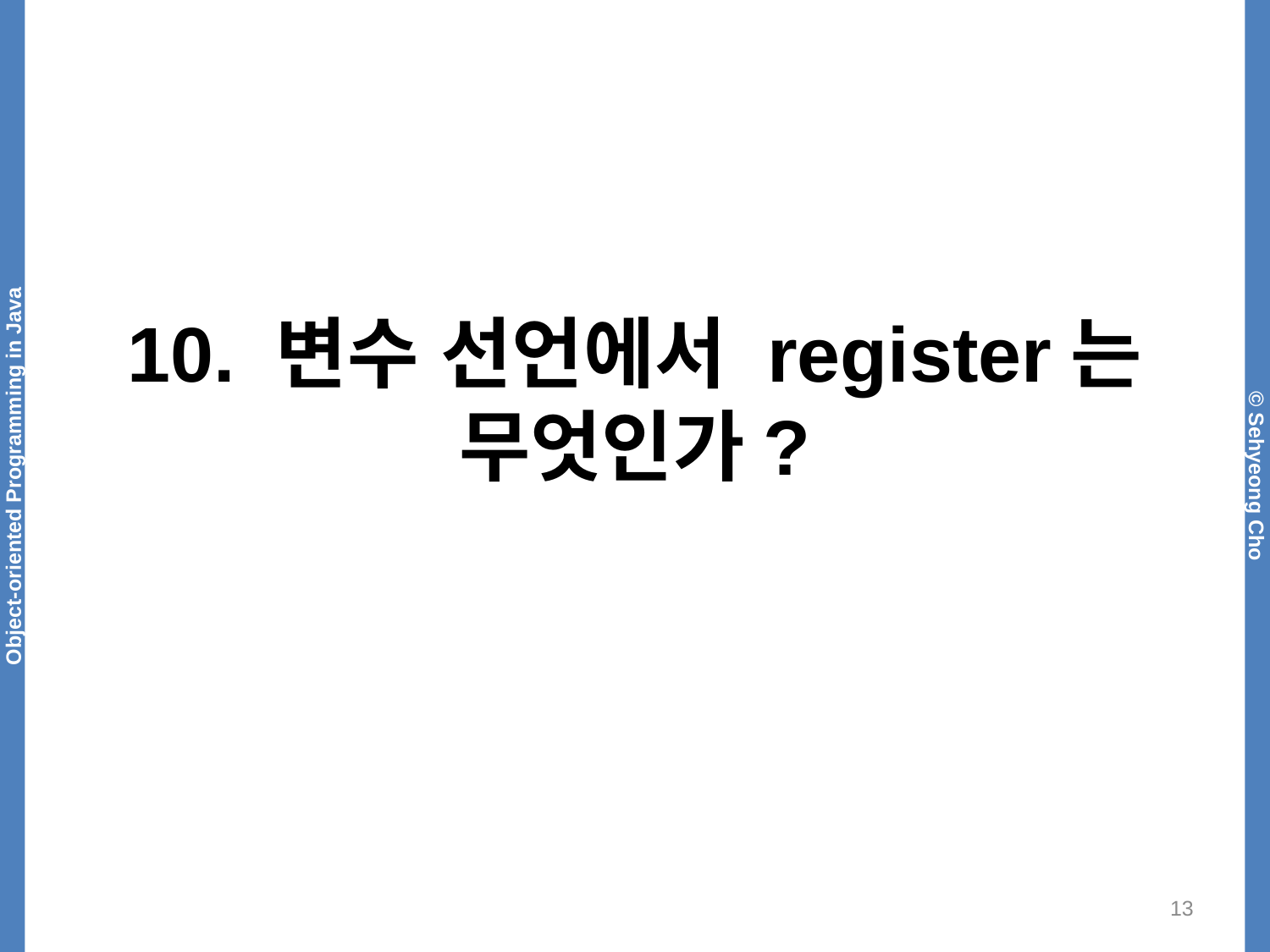

# 10. 변수 선언에서 register는 무엇인가?

13